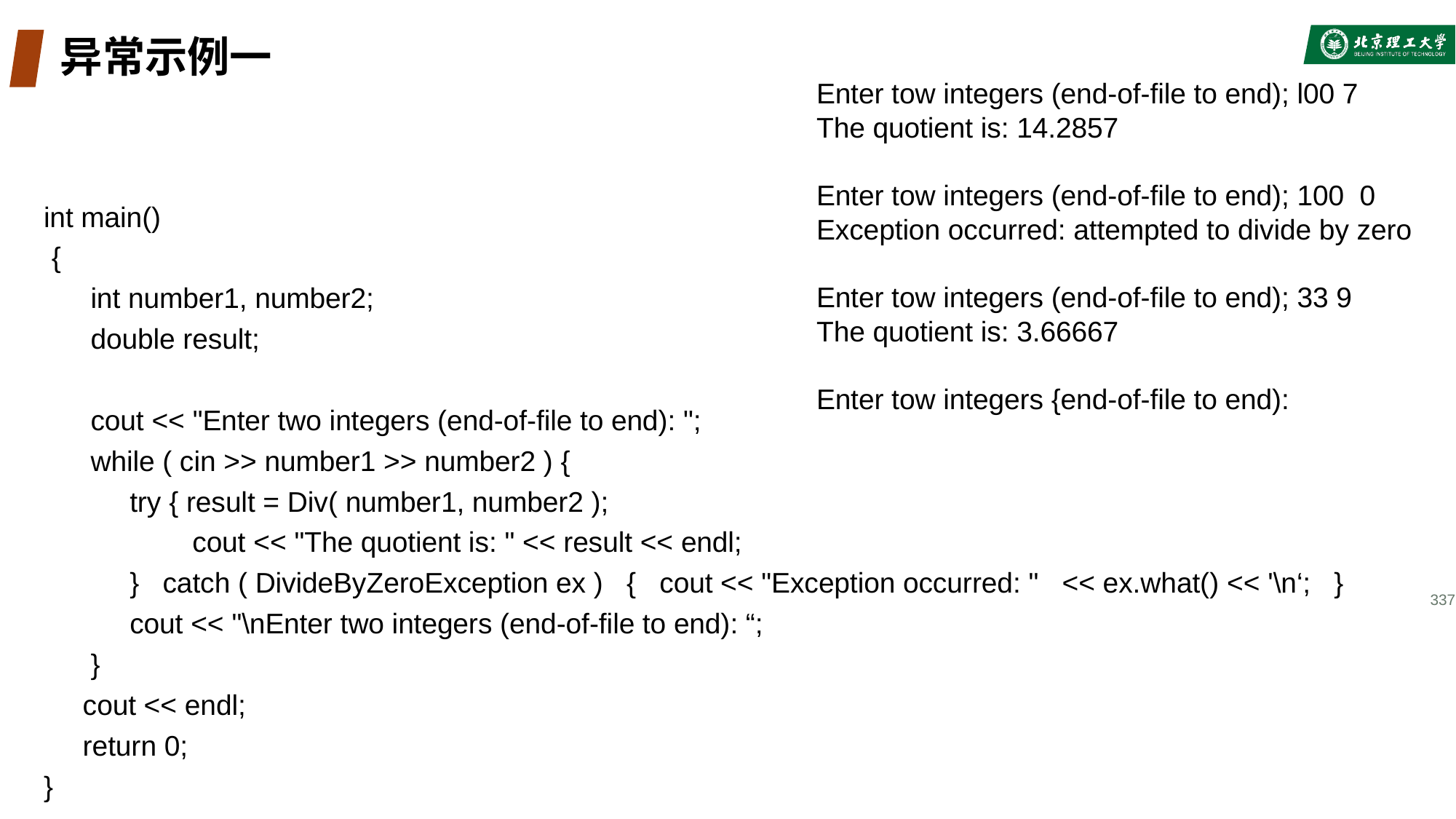

# 异常示例一
Enter tow integers (end-of-file to end); l00 7
The quotient is: 14.2857
Enter tow integers (end-of-file to end); 100  0
Exception occurred: attempted to divide by zero
Enter tow integers (end-of-file to end); 33 9
The quotient is: 3.66667
Enter tow integers {end-of-file to end):
int main()
 {
      int number1, number2;
      double result;

      cout << "Enter two integers (end-of-file to end): ";
      while ( cin >> number1 >> number2 ) {
           try { result = Div( number1, number2 );
                   cout << "The quotient is: " << result << endl;
           }   catch ( DivideByZeroException ex )   {   cout << "Exception occurred: "   << ex.what() << '\n‘;   }
           cout << "\nEnter two integers (end-of-file to end): “;
      }
     cout << endl;
     return 0;
}
337